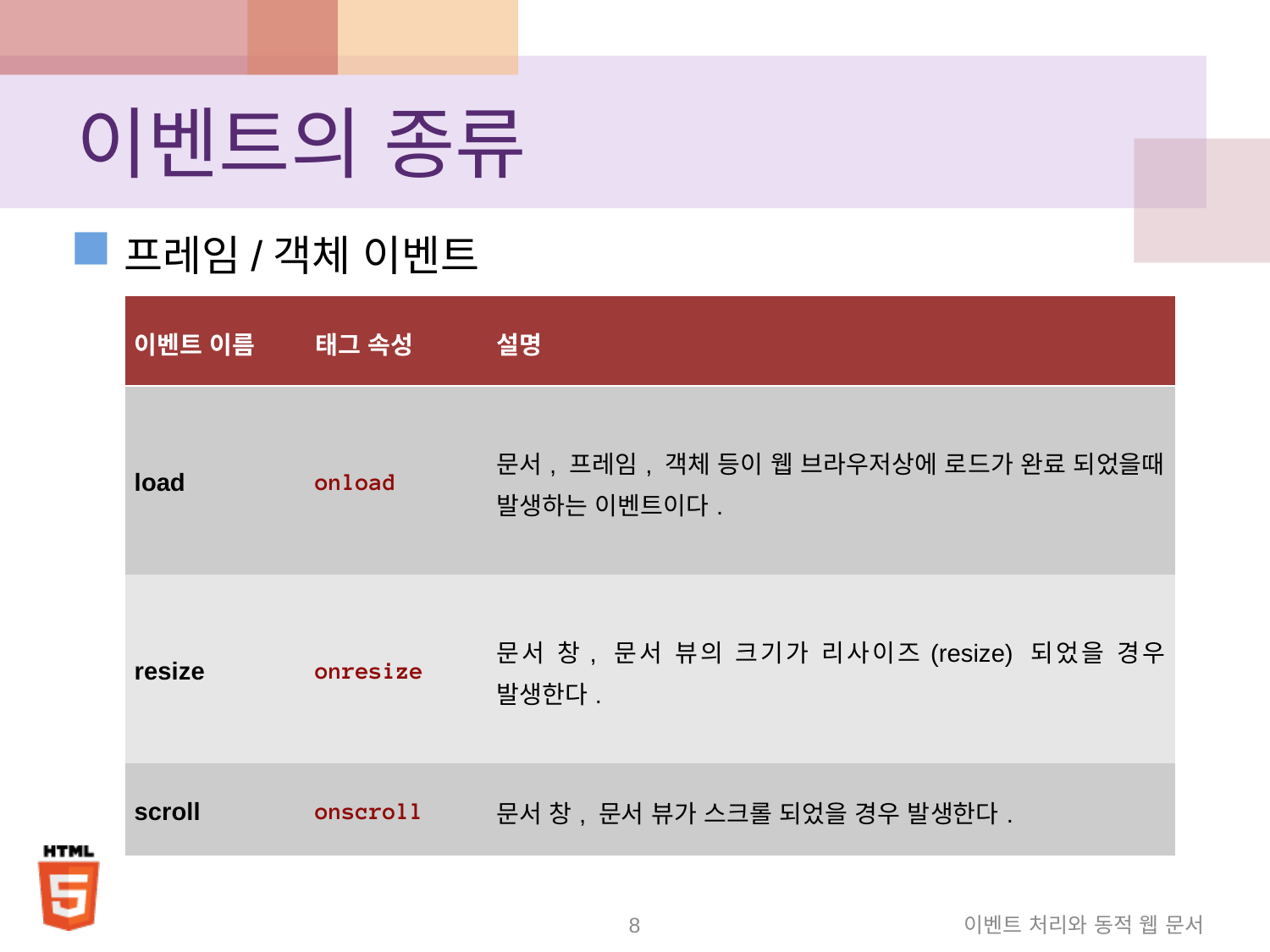

# 이벤트의 종류
프레임/객체 이벤트
| 이벤트 이름 | 태그 속성 | 설명 |
| --- | --- | --- |
| load | onload | 문서, 프레임, 객체 등이 웹 브라우저상에 로드가 완료 되었을때 발생하는 이벤트이다. |
| resize | onresize | 문서 창, 문서 뷰의 크기가 리사이즈(resize) 되었을 경우 발생한다. |
| scroll | onscroll | 문서 창, 문서 뷰가 스크롤 되었을 경우 발생한다. |
8
이벤트 처리와 동적 웹 문서